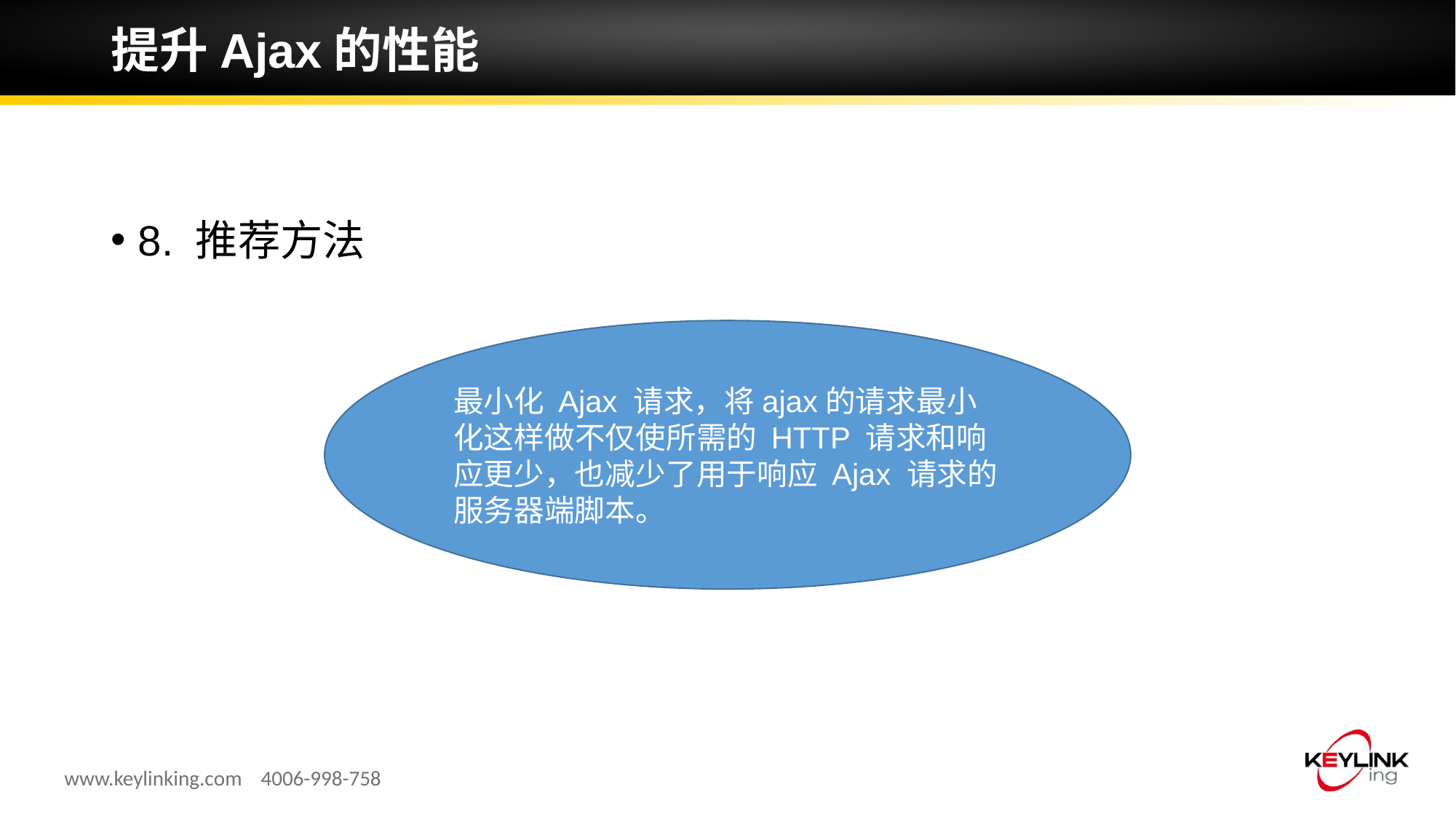

# 提升Ajax的性能
8. 推荐方法
最小化 Ajax 请求，将ajax的请求最小化这样做不仅使所需的 HTTP 请求和响应更少，也减少了用于响应 Ajax 请求的服务器端脚本。